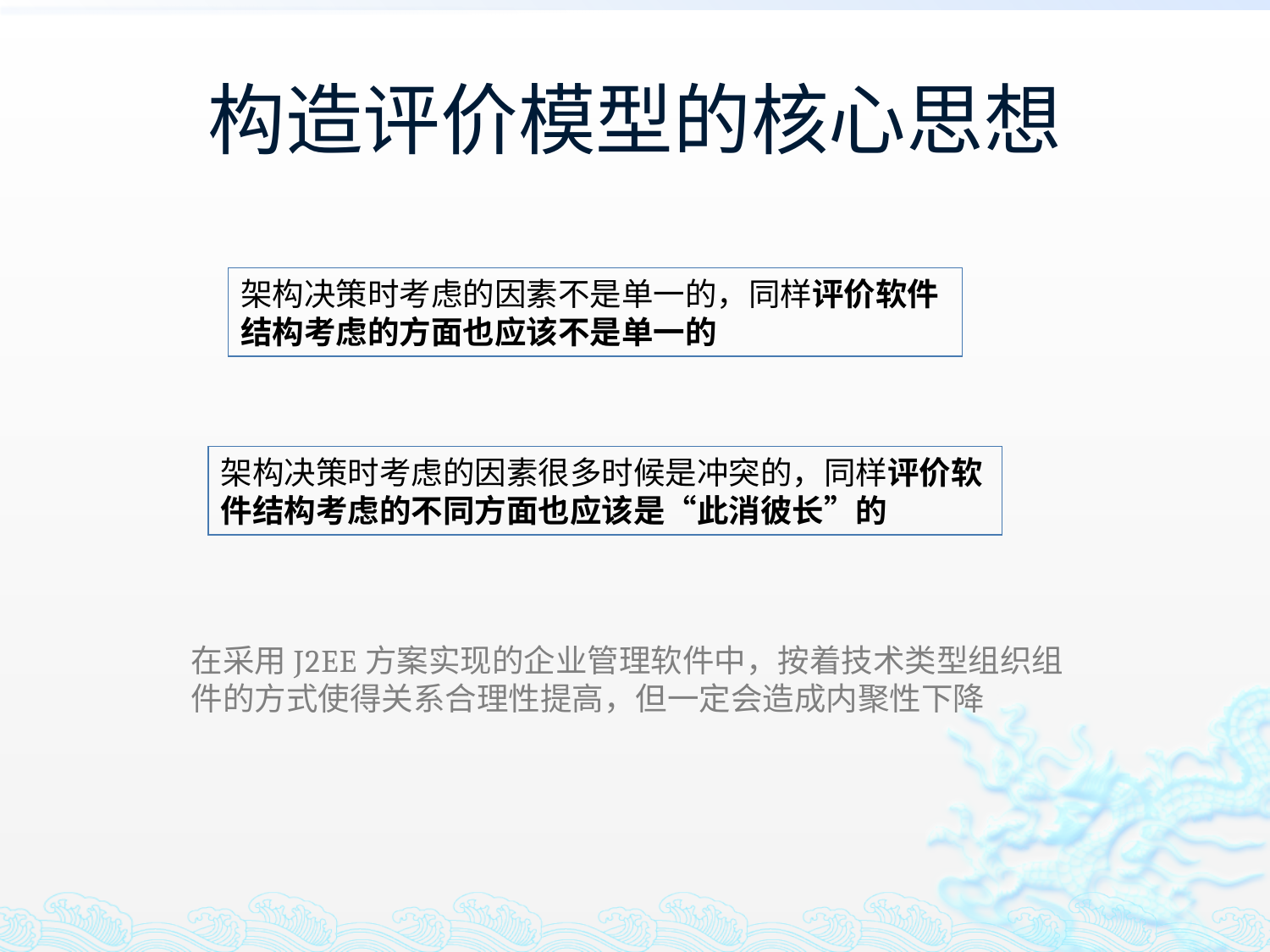

# 构造评价模型的核心思想
架构决策时考虑的因素不是单一的，同样评价软件结构考虑的方面也应该不是单一的
架构决策时考虑的因素很多时候是冲突的，同样评价软件结构考虑的不同方面也应该是“此消彼长”的
在采用J2EE方案实现的企业管理软件中，按着技术类型组织组件的方式使得关系合理性提高，但一定会造成内聚性下降